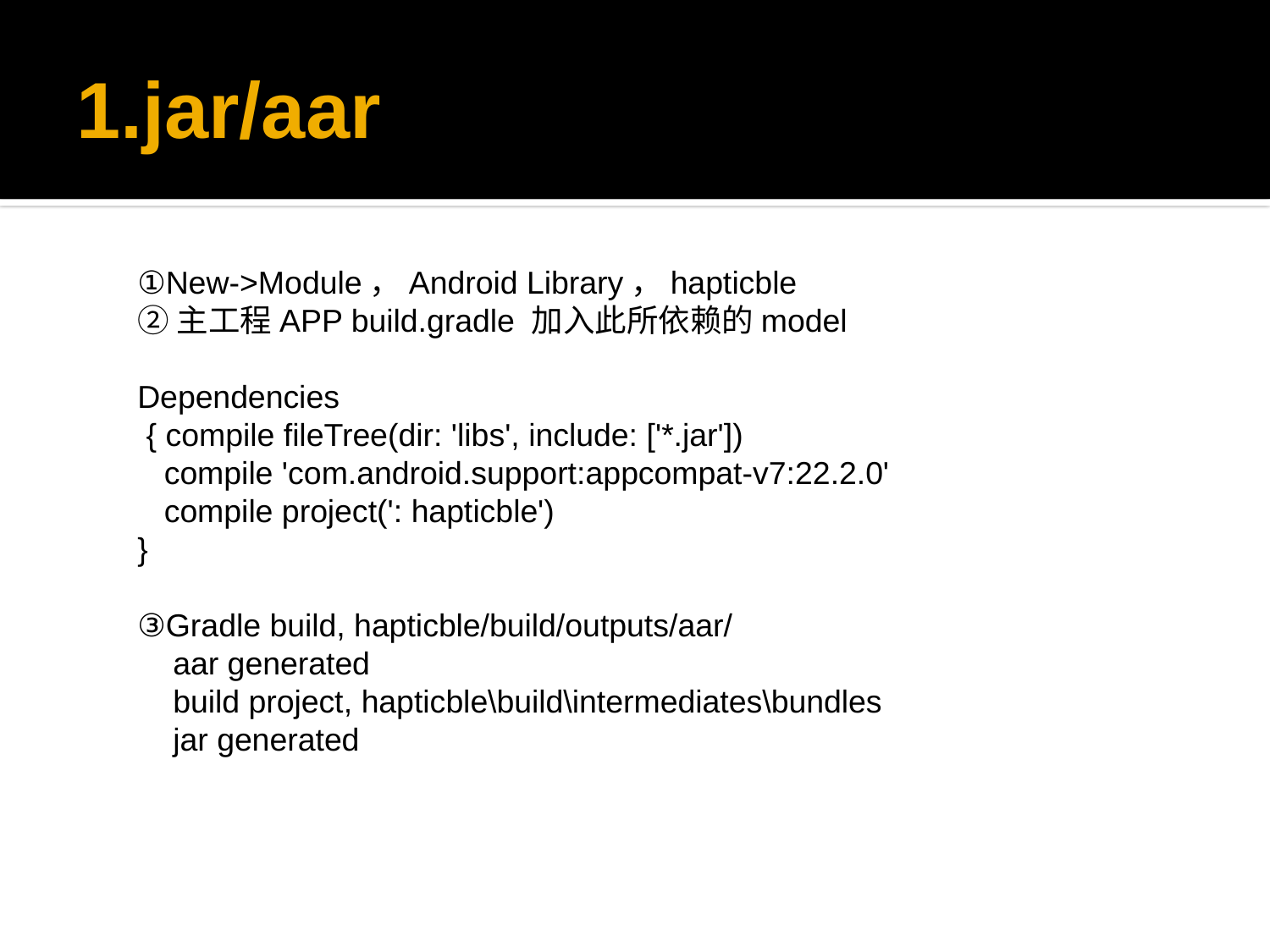

# 1.jar/aar
①New->Module，Android Library，hapticble
②主工程APP build.gradle 加入此所依赖的model

Dependencies
 { compile fileTree(dir: 'libs', include: ['*.jar'])
   compile 'com.android.support:appcompat-v7:22.2.0'
   compile project(': hapticble')
}

③Gradle build, hapticble/build/outputs/aar/
    aar generated
    build project, hapticble\build\intermediates\bundles
    jar generated